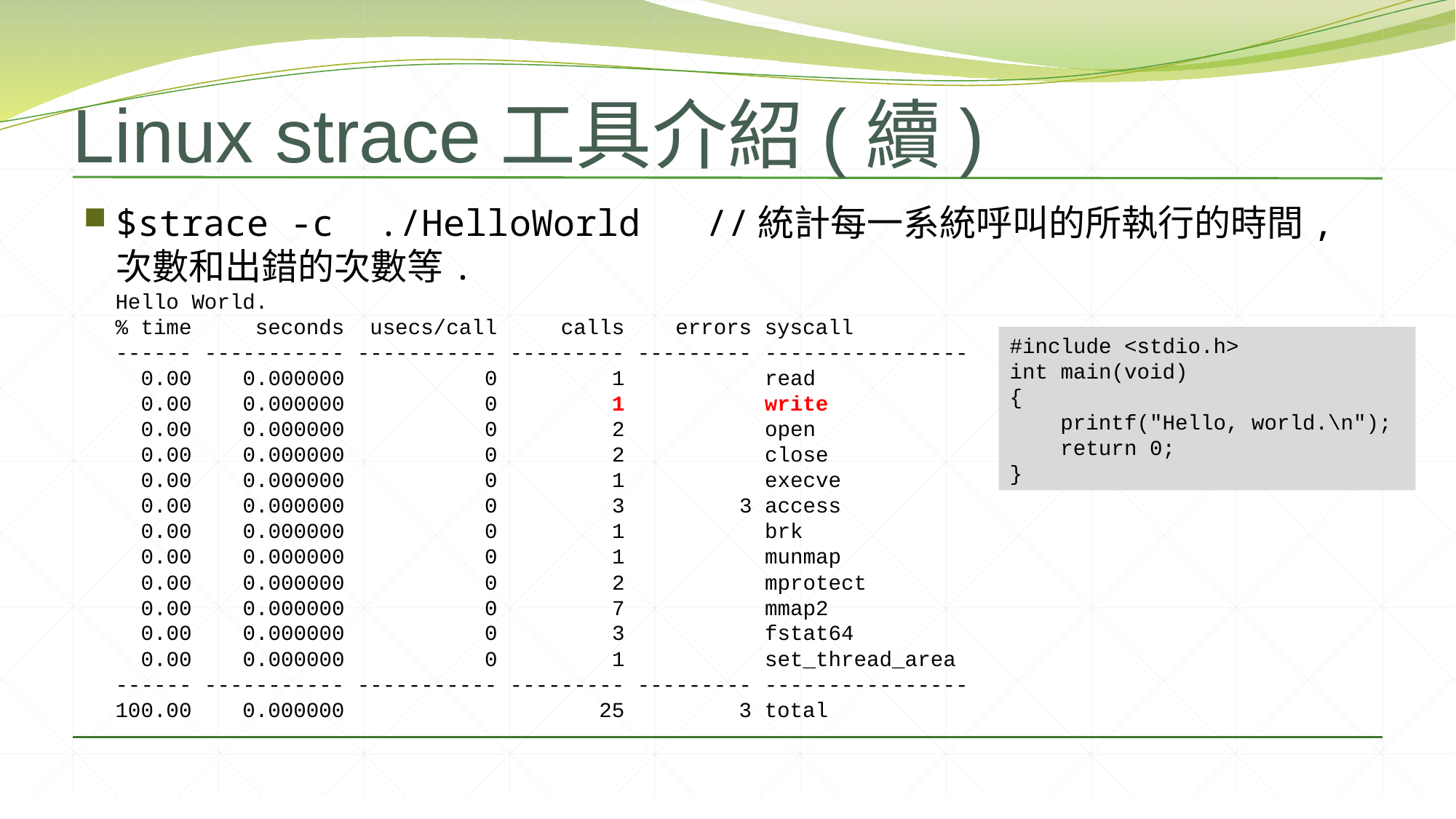

# Linux strace工具介紹(續)
$strace -c  ./HelloWorld   //統計每一系統呼叫的所執行的時間,次數和出錯的次數等.
Hello World.
% time     seconds  usecs/call     calls    errors syscall
------ ----------- ----------- --------- --------- ----------------
  0.00    0.000000           0         1           read
  0.00    0.000000           0         1           write
  0.00    0.000000           0         2           open
  0.00    0.000000           0         2           close
  0.00    0.000000           0         1           execve
  0.00    0.000000           0         3         3 access
  0.00    0.000000           0         1           brk
  0.00    0.000000           0         1           munmap
  0.00    0.000000           0         2           mprotect
  0.00    0.000000           0         7           mmap2
  0.00    0.000000           0         3           fstat64
  0.00    0.000000           0         1           set_thread_area
------ ----------- ----------- --------- --------- ----------------
100.00    0.000000                    25         3 total
#include <stdio.h>
int main(void)
{
    printf("Hello, world.\n");
    return 0;
}